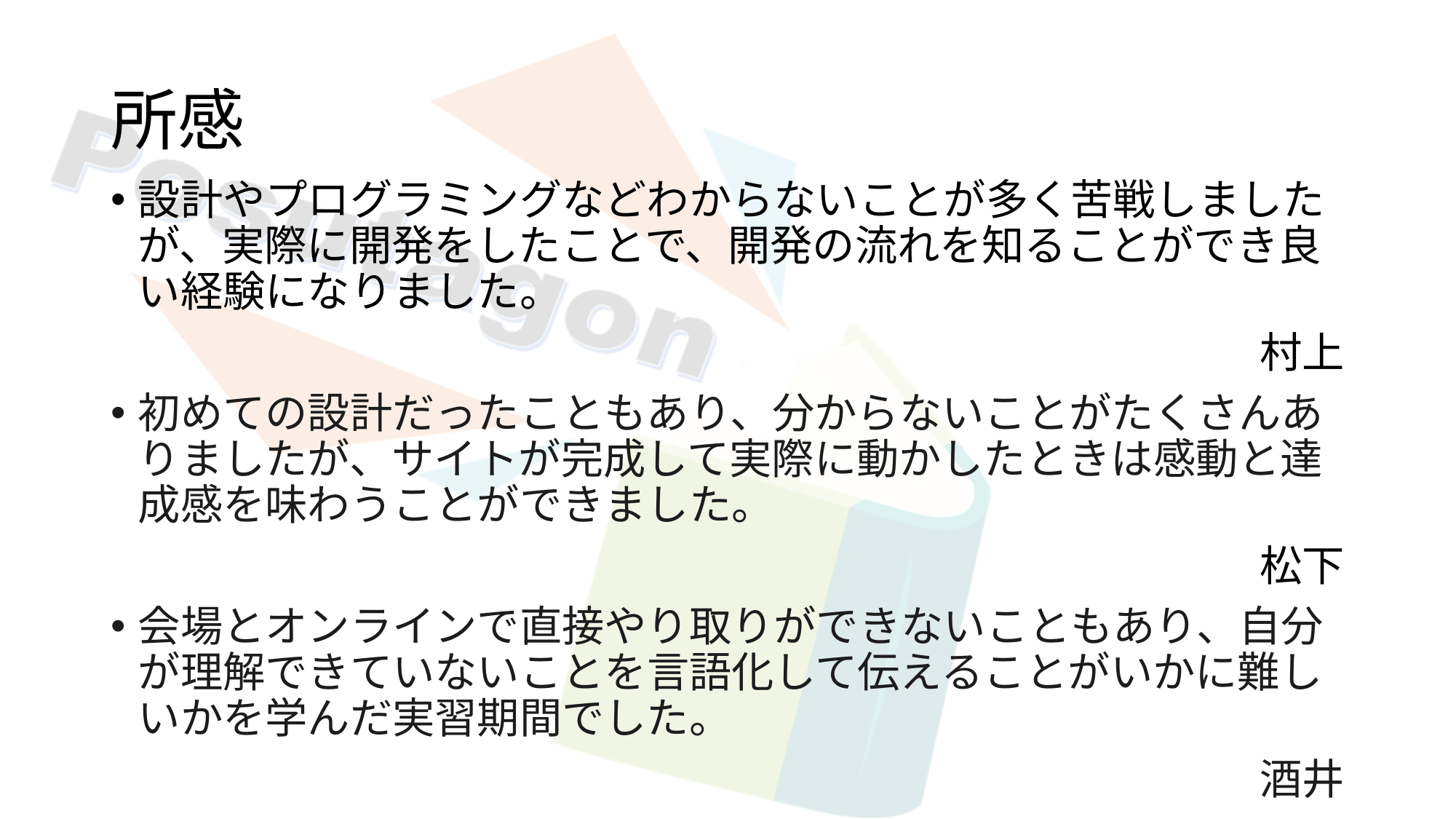

# 所感
設計やプログラミングなどわからないことが多く苦戦しましたが、実際に開発をしたことで、開発の流れを知ることができ良い経験になりました。
村上
初めての設計だったこともあり、分からないことがたくさんありましたが、サイトが完成して実際に動かしたときは感動と達成感を味わうことができました。
松下
会場とオンラインで直接やり取りができないこともあり、自分が理解できていないことを言語化して伝えることがいかに難しいかを学んだ実習期間でした。
酒井